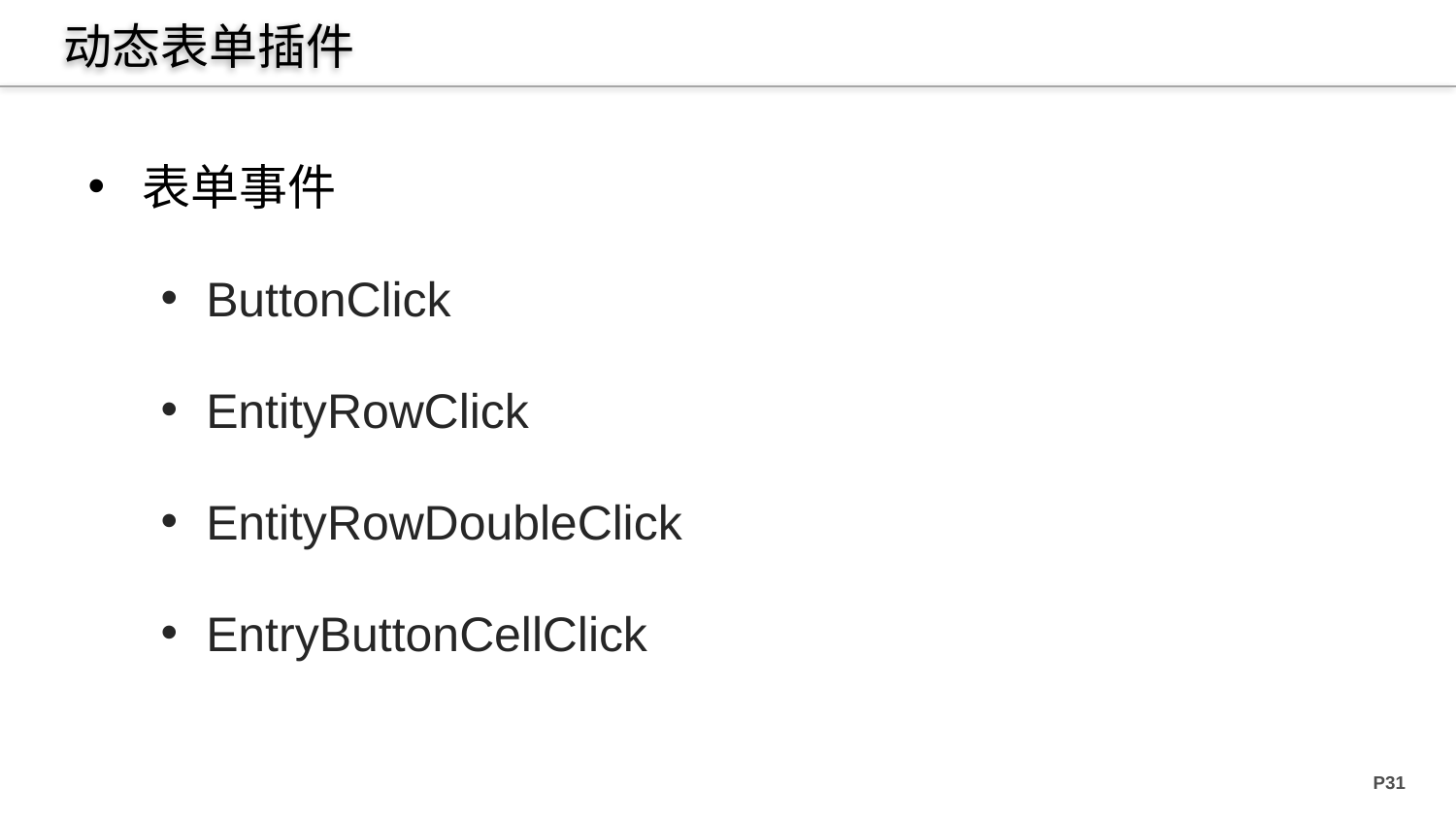

# 动态表单插件

表单事件
ButtonClick
EntityRowClick
EntityRowDoubleClick
EntryButtonCellClick